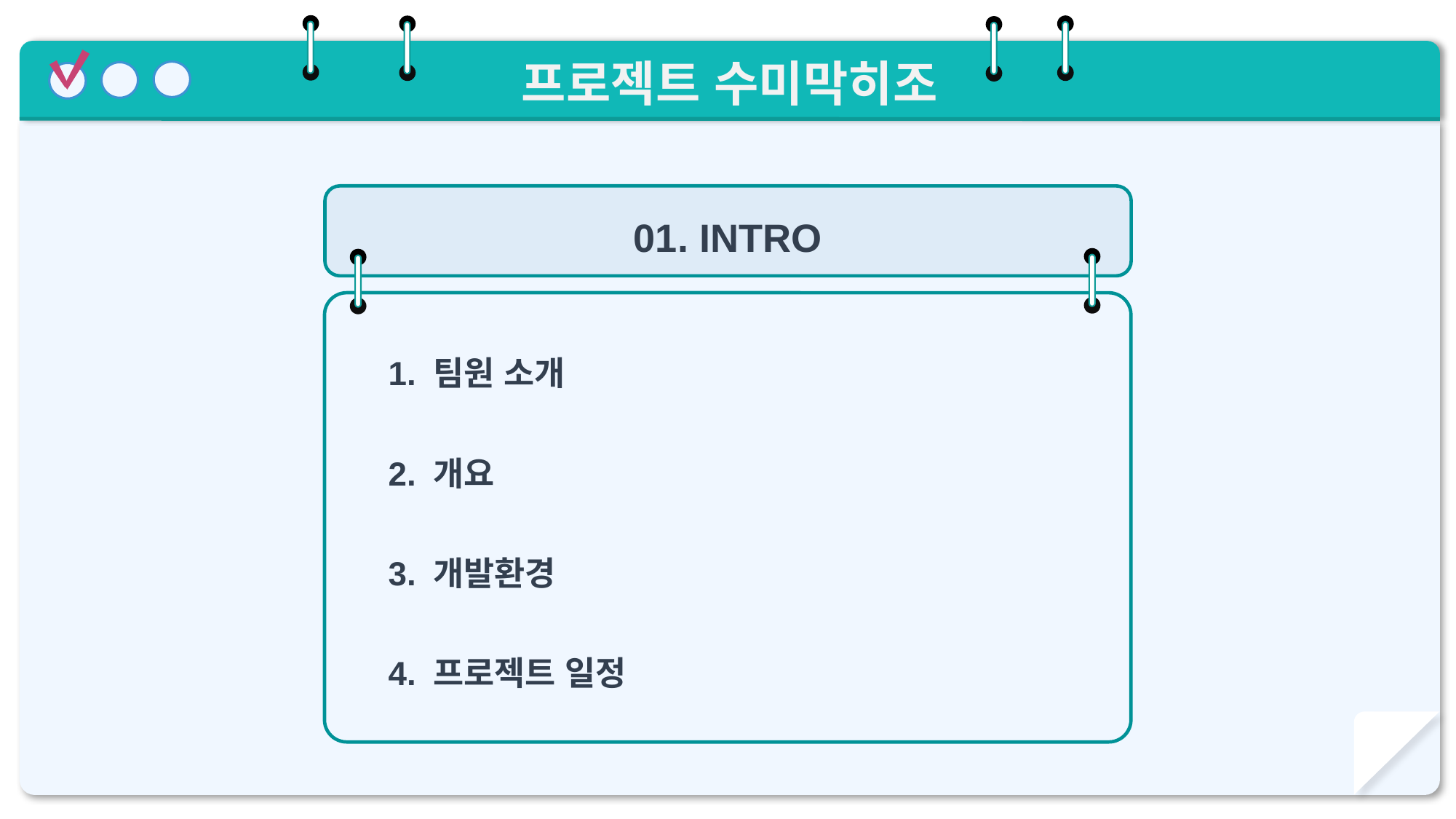

프로젝트 수미막히조

01. INTRO
     1. 팀원 소개

     2. 개요

     3. 개발환경

     4. 프로젝트 일정